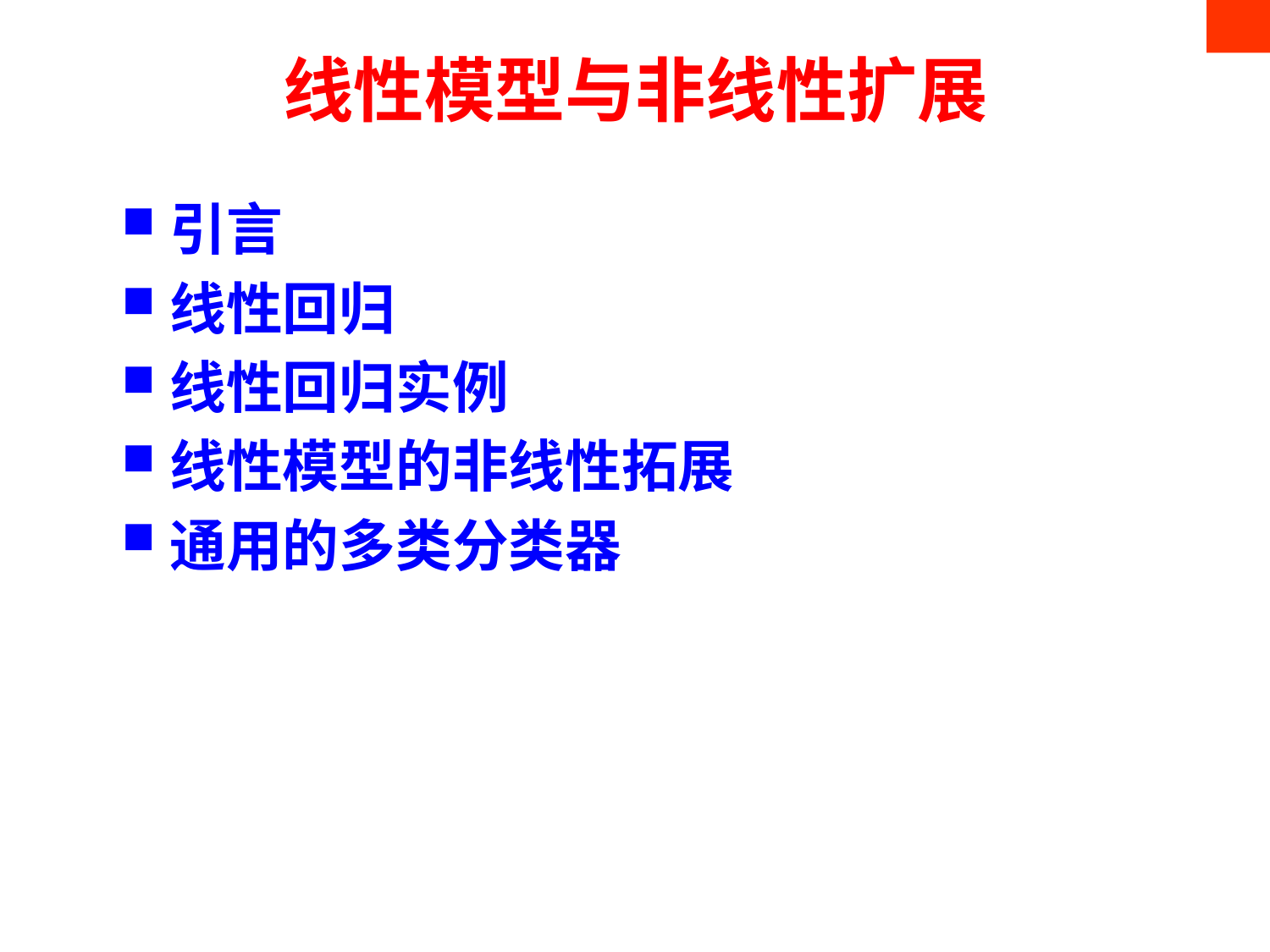

1
# 线性模型与非线性扩展
引言
线性回归
线性回归实例
线性模型的非线性拓展
通用的多类分类器